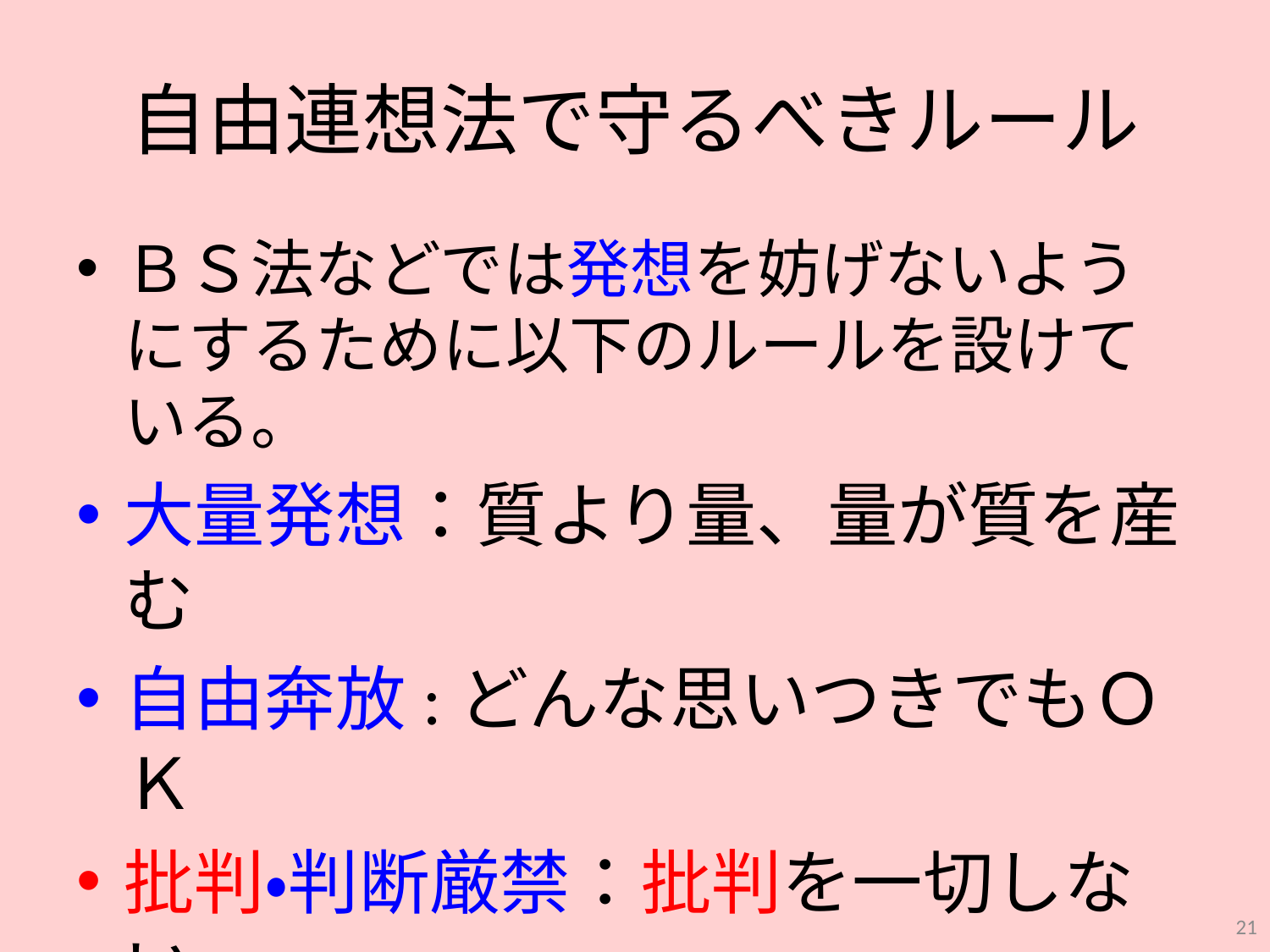

# 自由連想法で守るべきルール
ＢＳ法などでは発想を妨げないようにするために以下のルールを設けている。
大量発想：質より量、量が質を産む
自由奔放:どんな思いつきでもＯＫ
批判・判断厳禁：批判を一切しない
便乗/結合/飛躍/発展：他人の発言に便乗
21